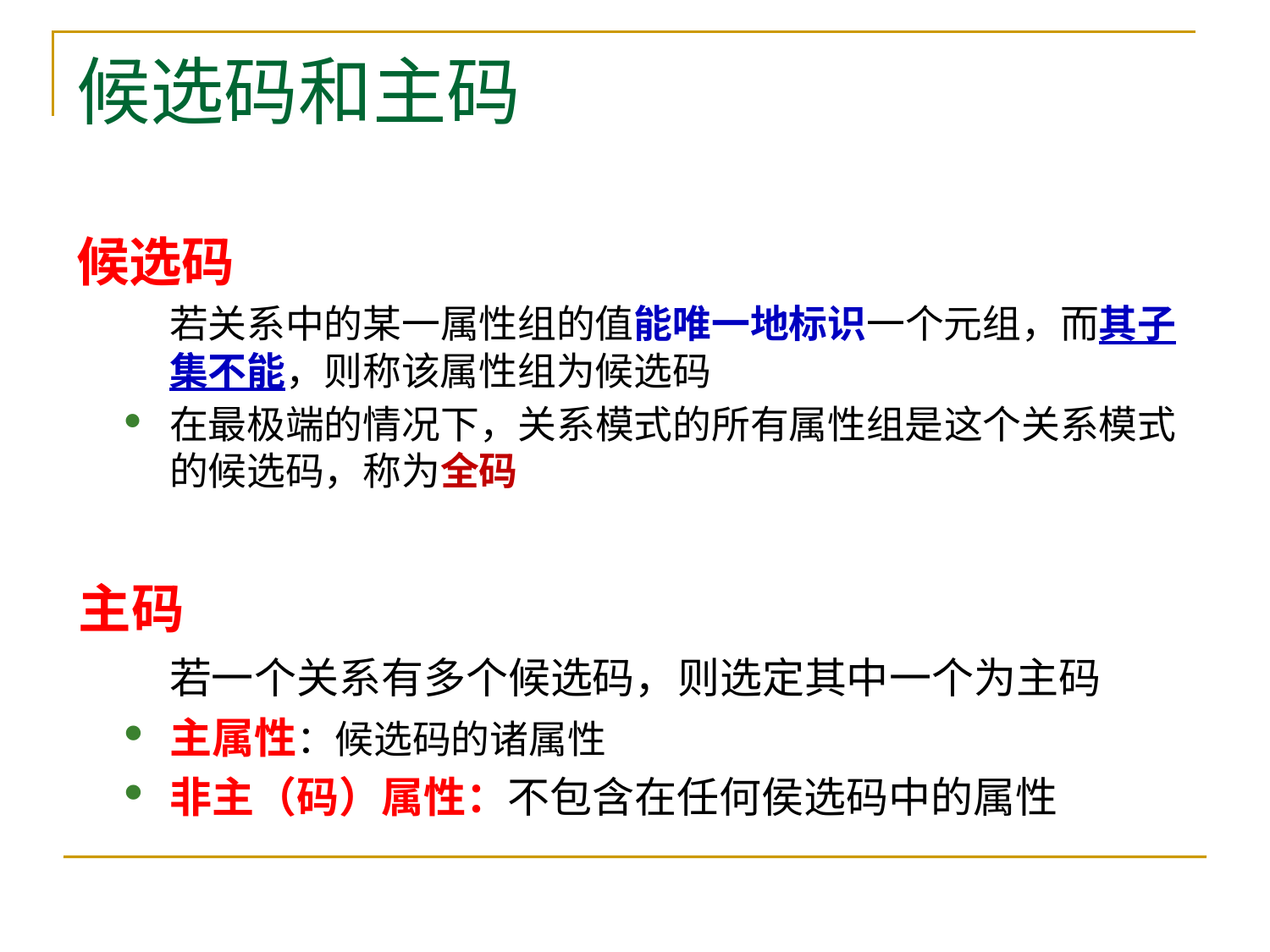

# 候选码和主码
候选码
	若关系中的某一属性组的值能唯一地标识一个元组，而其子集不能，则称该属性组为候选码
在最极端的情况下，关系模式的所有属性组是这个关系模式的候选码，称为全码

主码
	若一个关系有多个候选码，则选定其中一个为主码
主属性：候选码的诸属性
非主（码）属性：不包含在任何侯选码中的属性